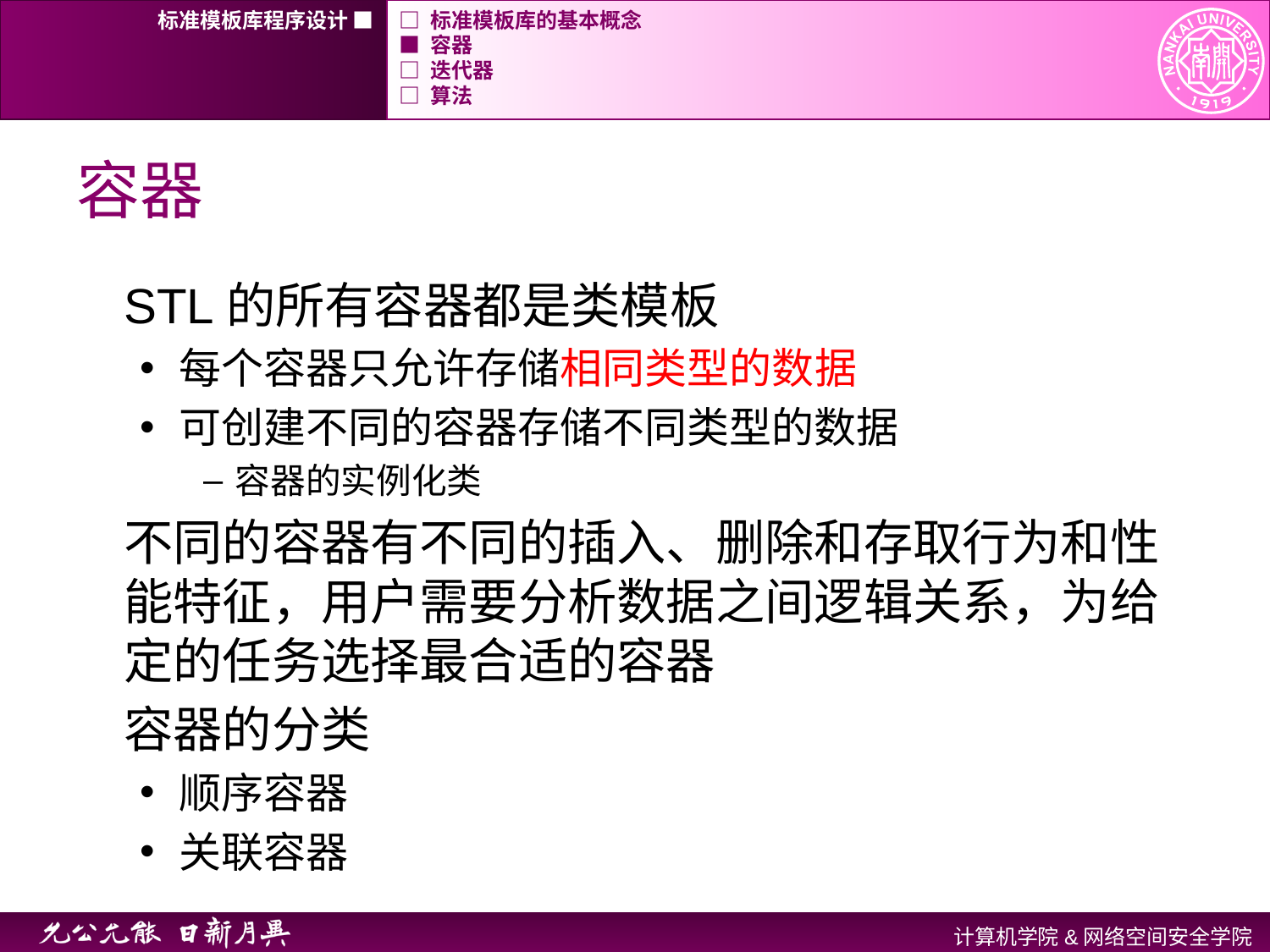

标准模板库程序设计 ■
□ 标准模板库的基本概念

■ 容器

□ 迭代器

□ 算法
# 容器
STL的所有容器都是类模板
每个容器只允许存储相同类型的数据
可创建不同的容器存储不同类型的数据
容器的实例化类
不同的容器有不同的插入、删除和存取行为和性能特征，用户需要分析数据之间逻辑关系，为给定的任务选择最合适的容器
容器的分类
顺序容器
关联容器